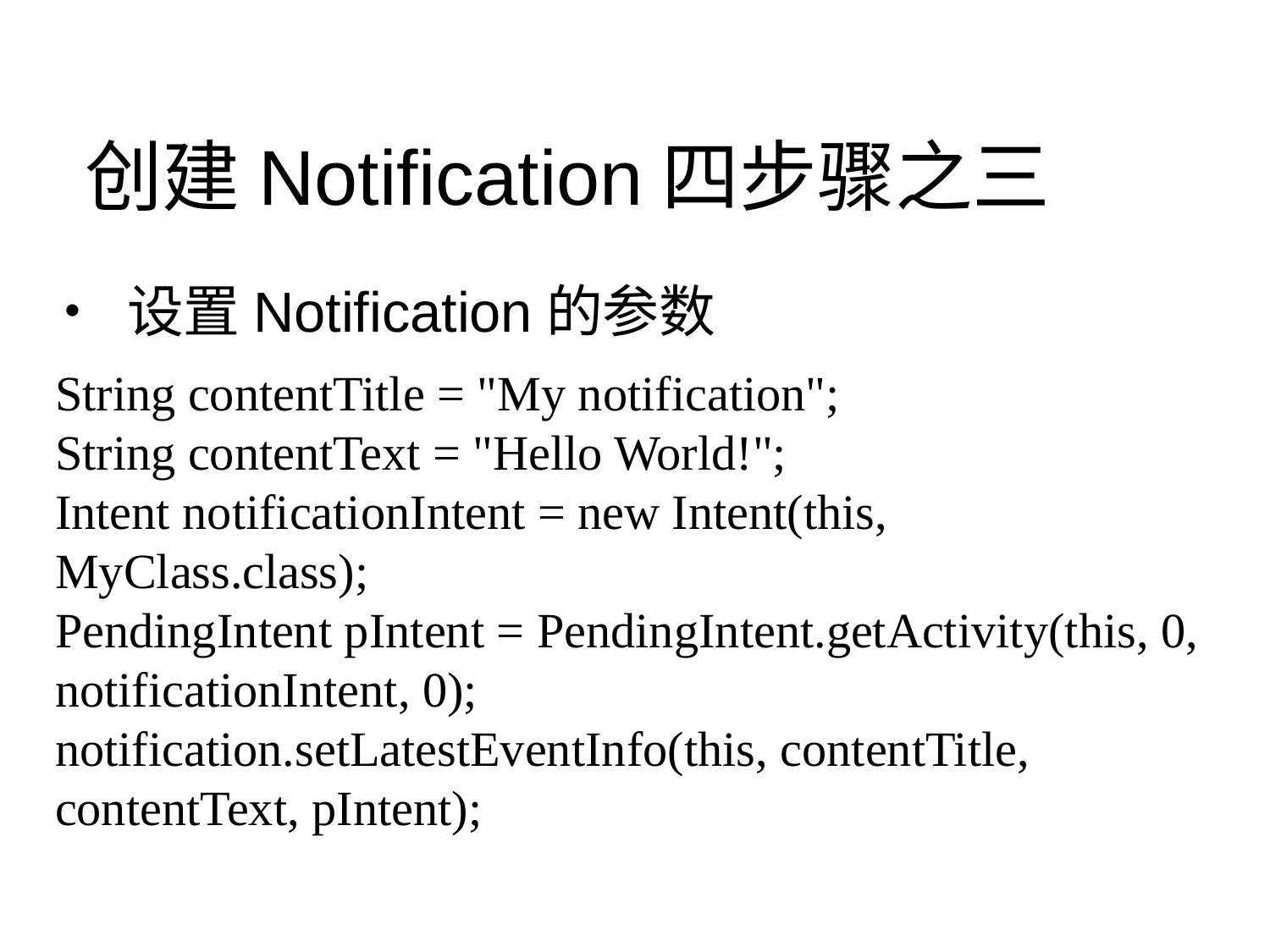

创建Notification四步骤之三

• 设置Notification的参数

	String contentTitle = "My notification";
	String contentText = "Hello World!";
	Intent notificationIntent = new Intent(this,
	MyClass.class);
	PendingIntent pIntent = PendingIntent.getActivity(this, 0,
	notificationIntent, 0);
	notification.setLatestEventInfo(this, contentTitle,
	contentText, pIntent);